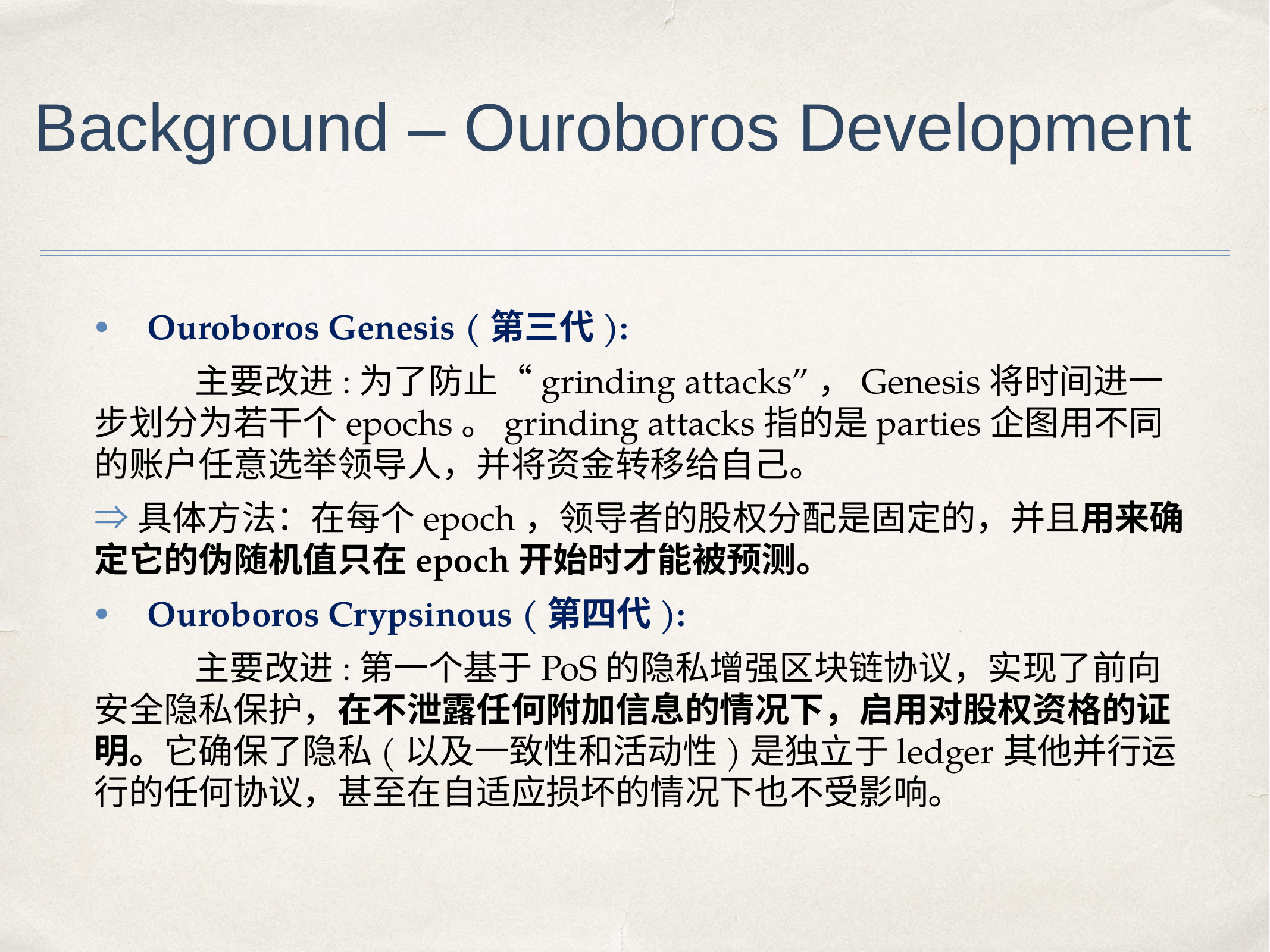

# Background – Ouroboros Development

Ouroboros Genesis (第三代):
	主要改进:为了防止“grinding attacks”，Genesis将时间进一步划分为若干个epochs。grinding attacks指的是parties企图用不同的账户任意选举领导人，并将资金转移给自己。
⇒具体方法：在每个epoch，领导者的股权分配是固定的，并且用来确定它的伪随机值只在epoch开始时才能被预测。
Ouroboros Crypsinous (第四代):
	主要改进:第一个基于PoS的隐私增强区块链协议，实现了前向安全隐私保护，在不泄露任何附加信息的情况下，启用对股权资格的证明。它确保了隐私(以及一致性和活动性)是独立于ledger其他并行运行的任何协议，甚至在自适应损坏的情况下也不受影响。